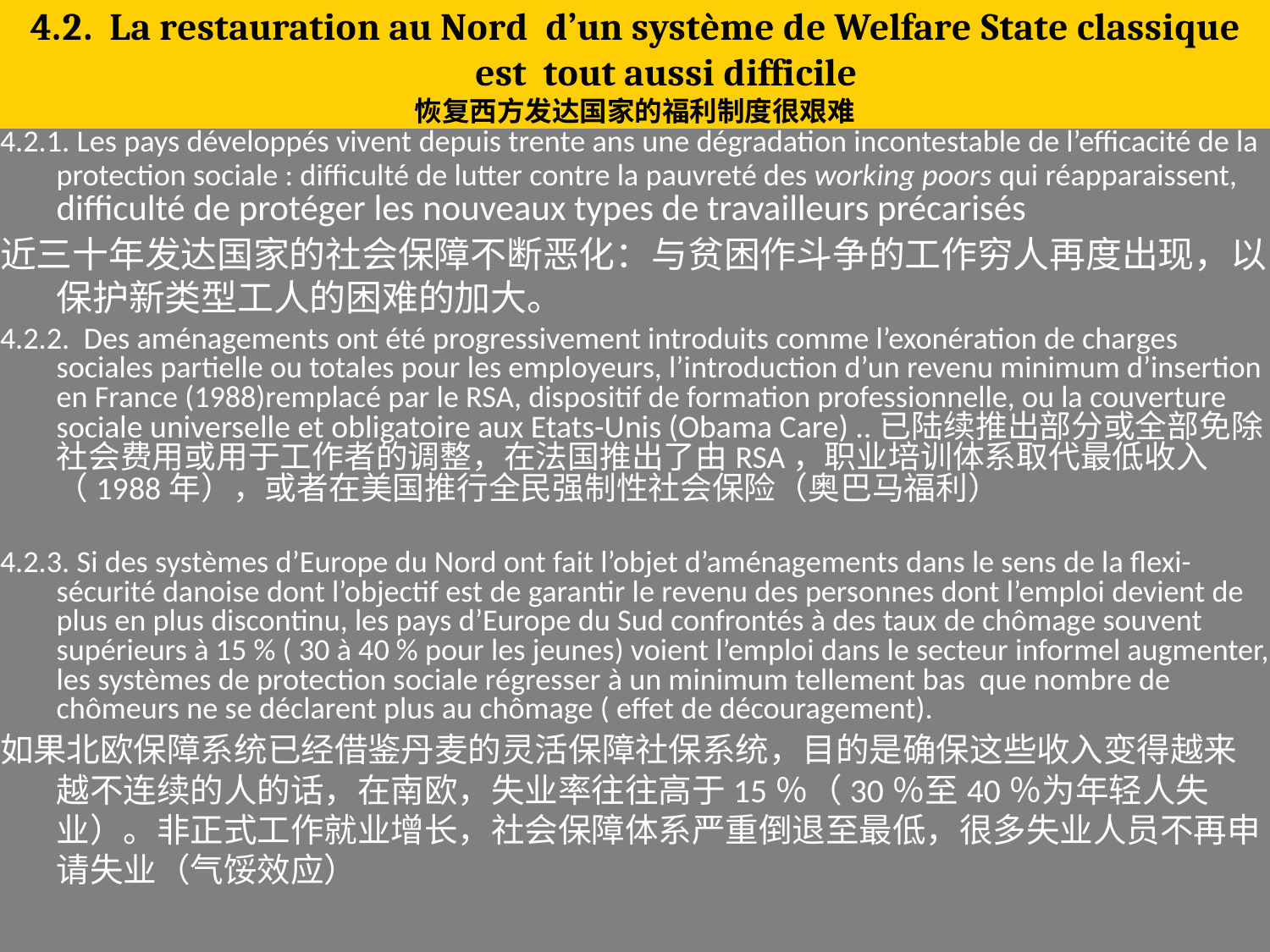

# 4.2.  La restauration au Nord  d’un système de Welfare State classique est  tout aussi difficile
恢复西方发达国家的福利制度很艰难
4.2.1. Les pays développés vivent depuis trente ans une dégradation incontestable de l’efficacité de la protection sociale : difficulté de lutter contre la pauvreté des working poors qui réapparaissent, difficulté de protéger les nouveaux types de travailleurs précarisés
近三十年发达国家的社会保障不断恶化：与贫困作斗争的工作穷人再度出现，以保护新类型工人的困难的加大。
4.2.2.  Des aménagements ont été progressivement introduits comme l’exonération de charges sociales partielle ou totales pour les employeurs, l’introduction d’un revenu minimum d’insertion en France (1988)remplacé par le RSA, dispositif de formation professionnelle, ou la couverture sociale universelle et obligatoire aux Etats-Unis (Obama Care) ..已陆续推出部分或全部免除社会费用或用于工作者的调整，在法国推出了由RSA，职业培训体系取代最低收入（1988年），或者在美国推行全民强制性社会保险（奥巴马福利）

4.2.3. Si des systèmes d’Europe du Nord ont fait l’objet d’aménagements dans le sens de la flexi-sécurité danoise dont l’objectif est de garantir le revenu des personnes dont l’emploi devient de plus en plus discontinu, les pays d’Europe du Sud confrontés à des taux de chômage souvent supérieurs à 15 % ( 30 à 40 % pour les jeunes) voient l’emploi dans le secteur informel augmenter, les systèmes de protection sociale régresser à un minimum tellement bas  que nombre de chômeurs ne se déclarent plus au chômage ( effet de découragement).
如果北欧保障系统已经借鉴丹麦的灵活保障社保系统，目的是确保这些收入变得越来越不连续的人的话，在南欧，失业率往往高于15％（30％至40％为年轻人失业）。非正式工作就业增长，社会保障体系严重倒退至最低，很多失业人员不再申请失业（气馁效应）